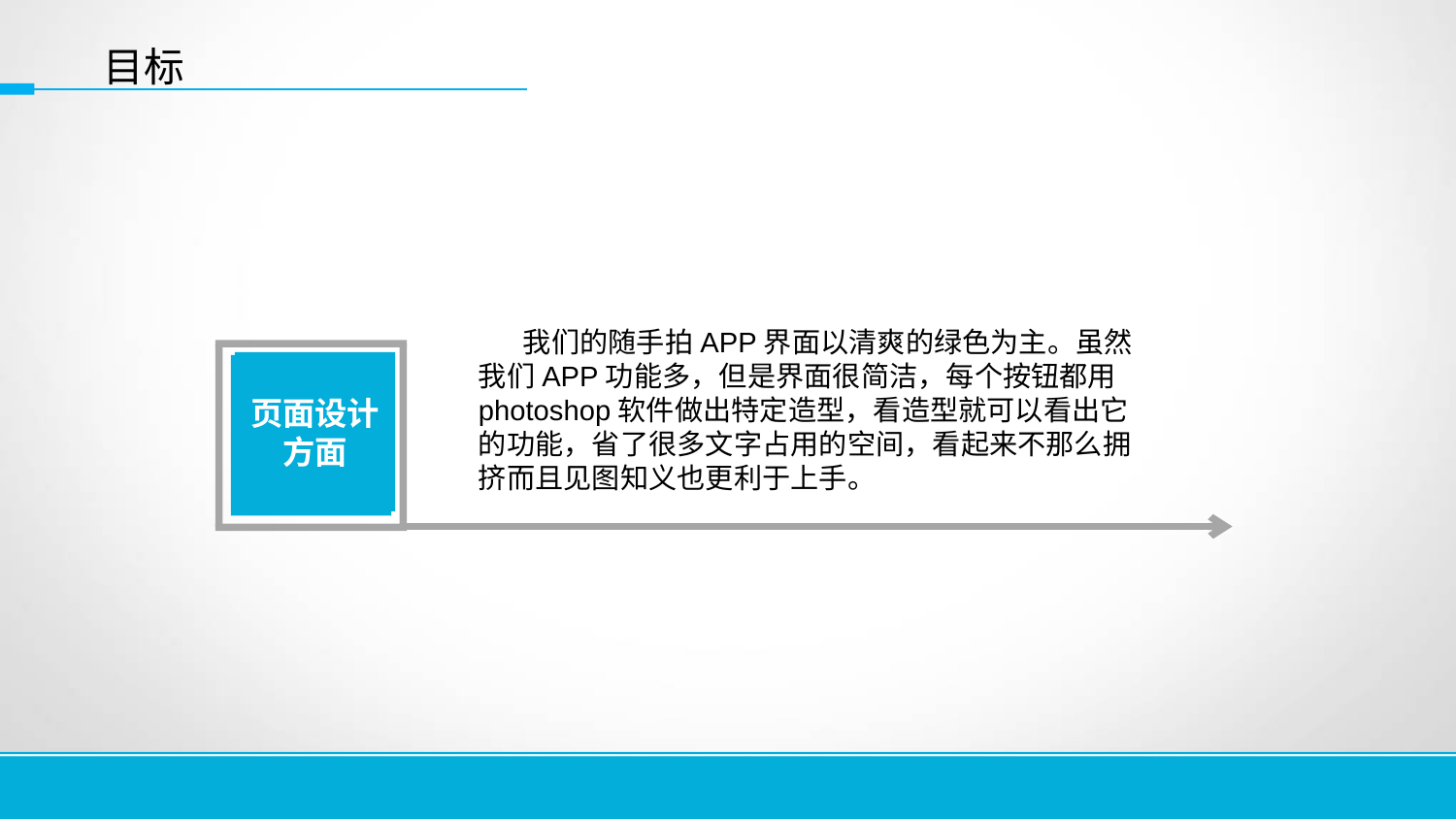

目标

      我们的随手拍APP界面以清爽的绿色为主。虽然我们APP功能多，但是界面很简洁，每个按钮都用photoshop软件做出特定造型，看造型就可以看出它的功能，省了很多文字占用的空间，看起来不那么拥挤而且见图知义也更利于上手。

页面设计方面
简介

10